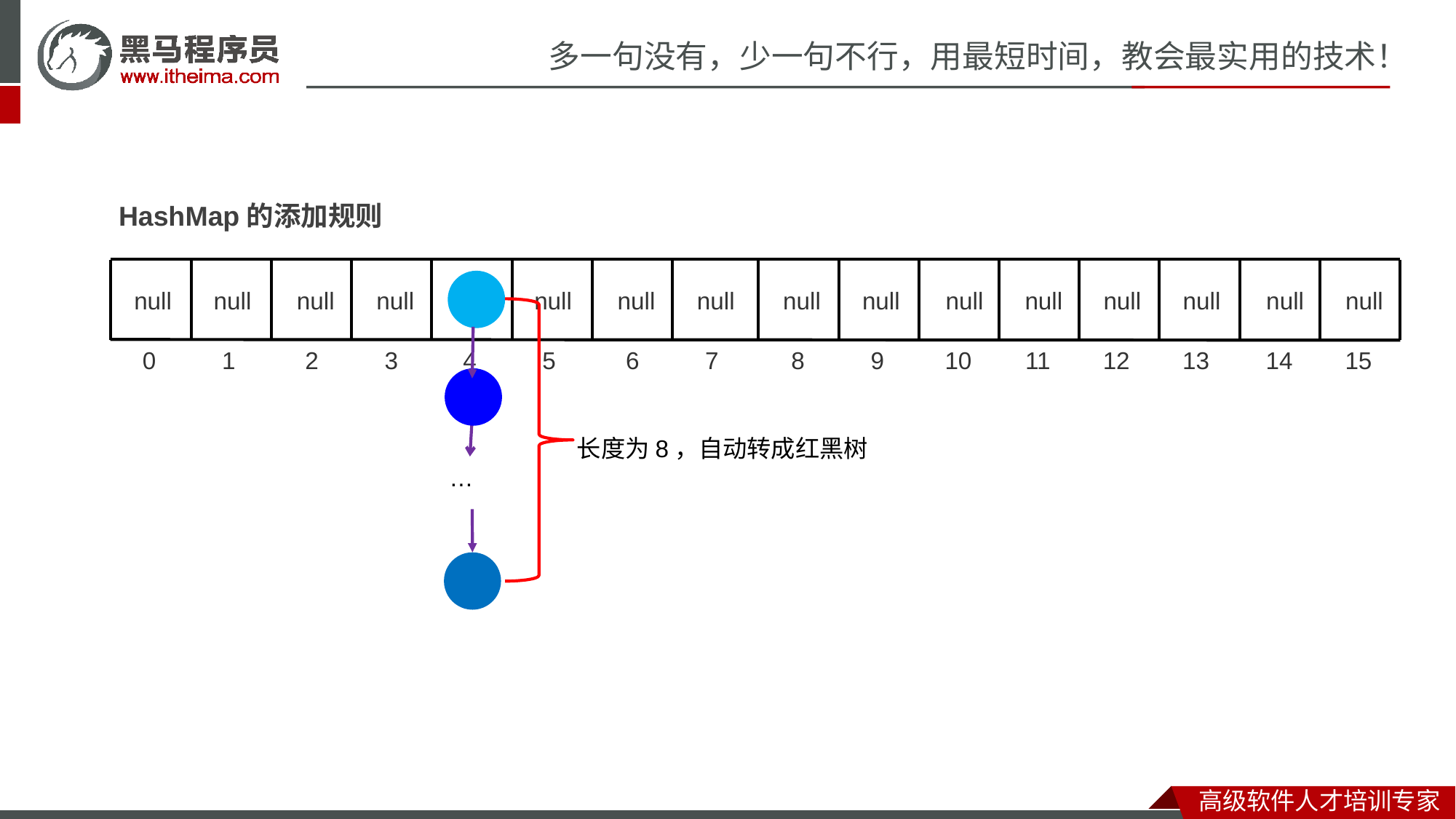

HashMap的添加规则

null
null
null
null
null
null
null
null
null
null
null
null
null
null
null

0
1
2
3
4
5
6
7
8
9
10
11
12
13
14
15

长度为8，自动转成红黑树
…